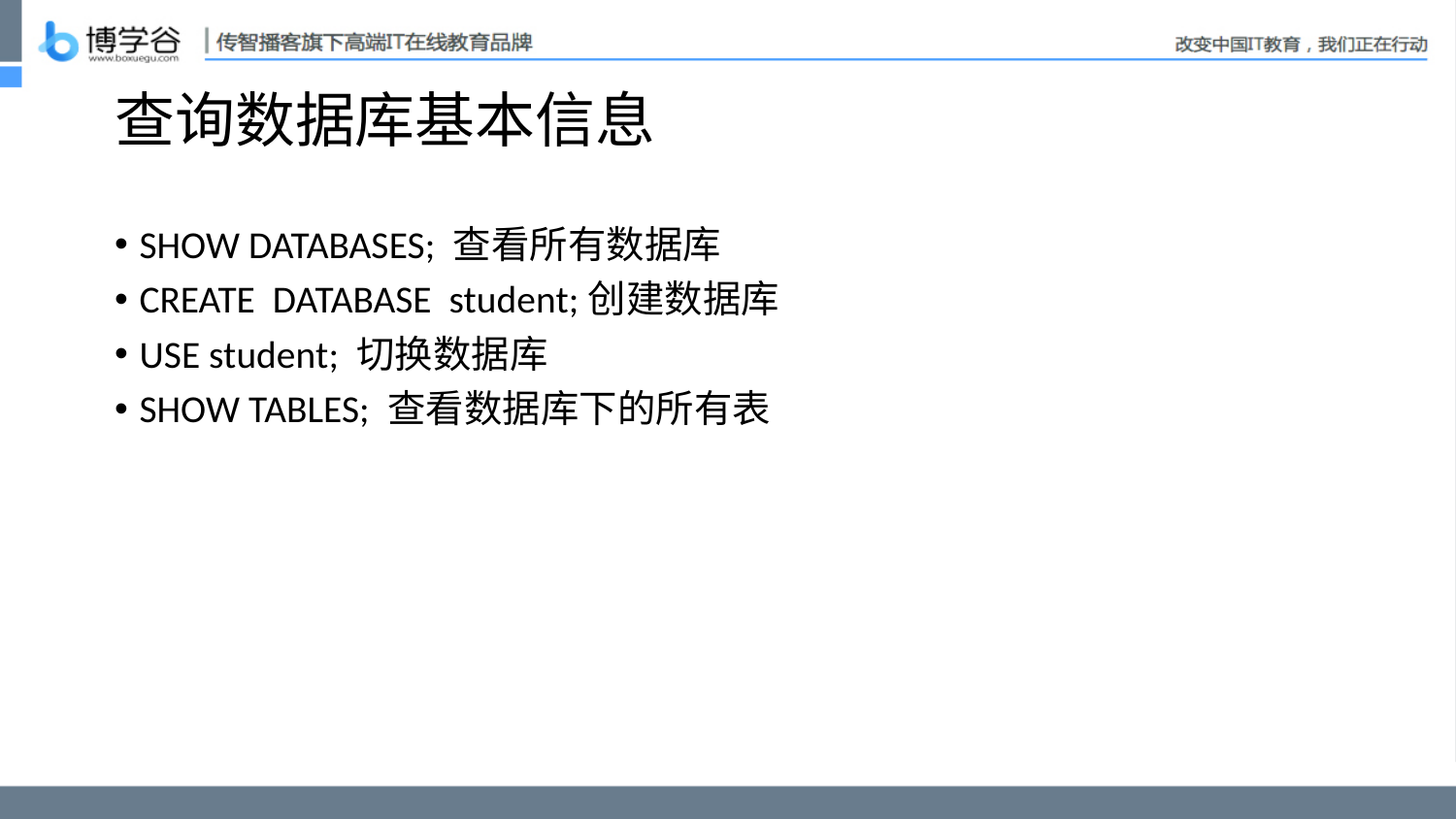

# 查询数据库基本信息
SHOW DATABASES; 查看所有数据库
CREATE  DATABASE  student;创建数据库
USE student; 切换数据库
SHOW TABLES; 查看数据库下的所有表